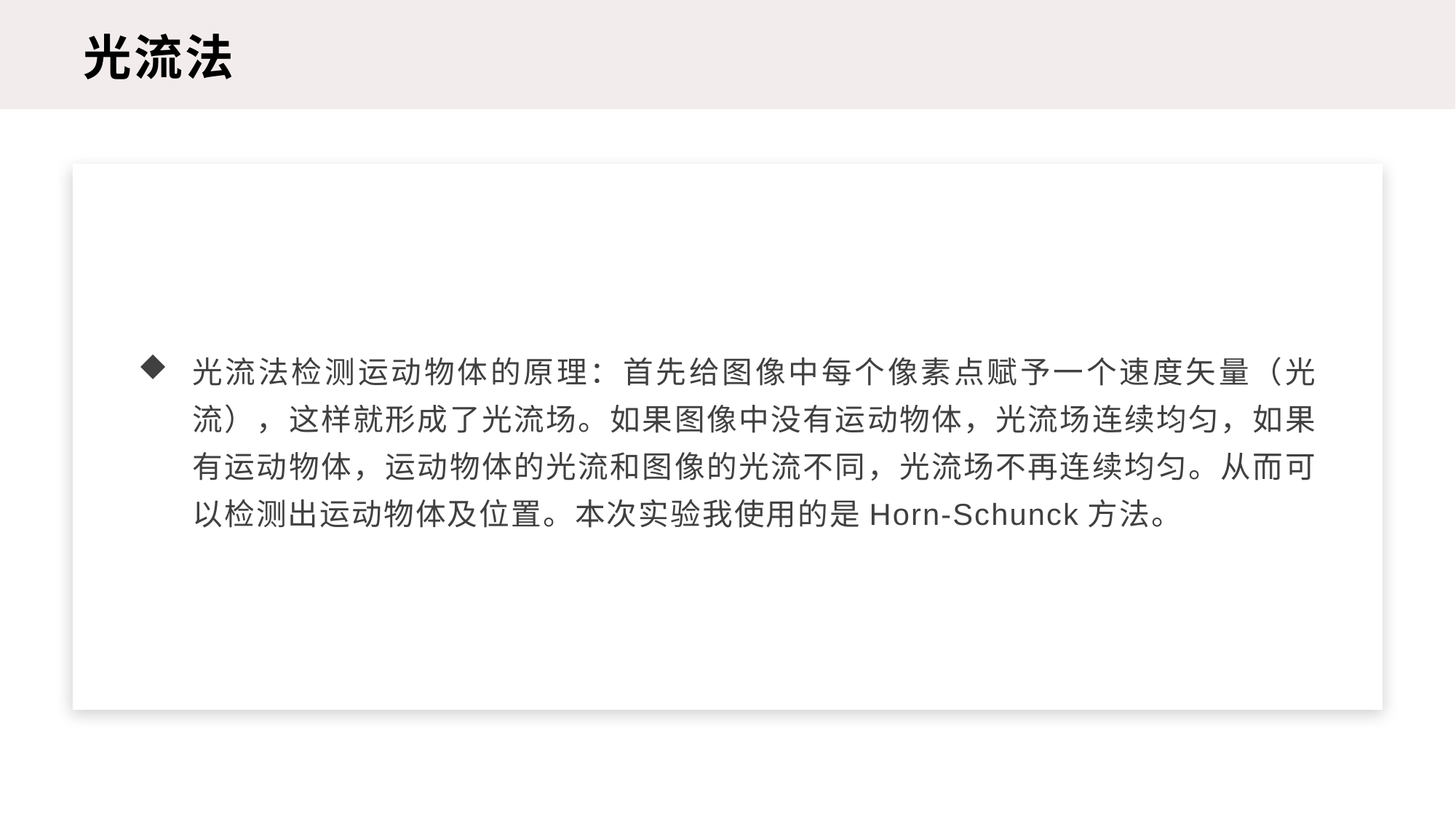

光流法

光流法检测运动物体的原理：首先给图像中每个像素点赋予一个速度矢量（光流），这样就形成了光流场。如果图像中没有运动物体，光流场连续均匀，如果有运动物体，运动物体的光流和图像的光流不同，光流场不再连续均匀。从而可以检测出运动物体及位置。本次实验我使用的是Horn-Schunck方法。